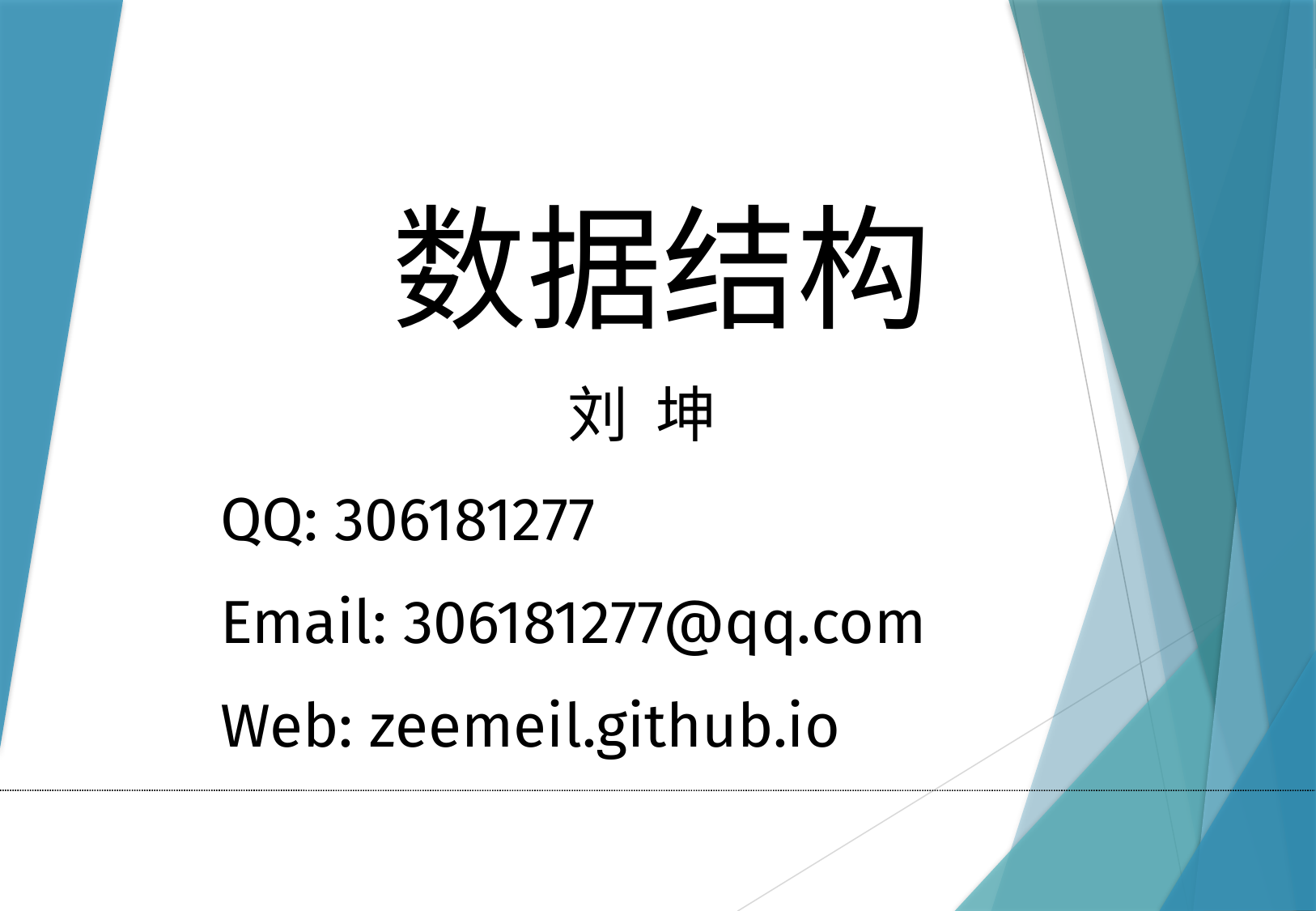

数据结构
刘  坤
QQ: 306181277
Email: 306181277@qq.com
Web: zeemeil.github.io